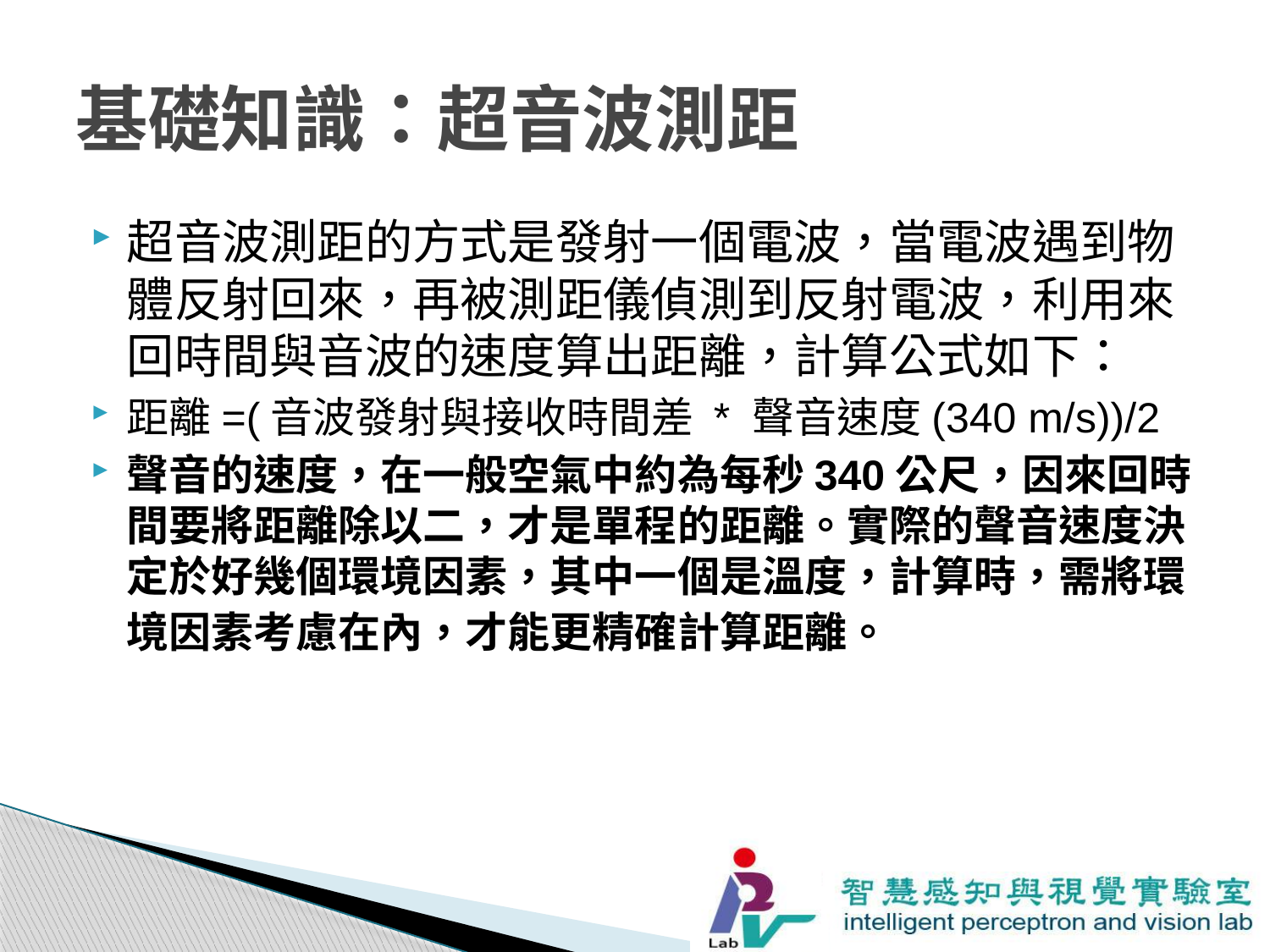

# 基礎知識：超音波測距
超音波測距的方式是發射一個電波，當電波遇到物體反射回來，再被測距儀偵測到反射電波，利用來回時間與音波的速度算出距離，計算公式如下：
距離=(音波發射與接收時間差 * 聲音速度(340 m/s))/2
聲音的速度，在一般空氣中約為每秒340公尺，因來回時間要將距離除以二，才是單程的距離。實際的聲音速度決定於好幾個環境因素，其中一個是溫度，計算時，需將環境因素考慮在內，才能更精確計算距離。